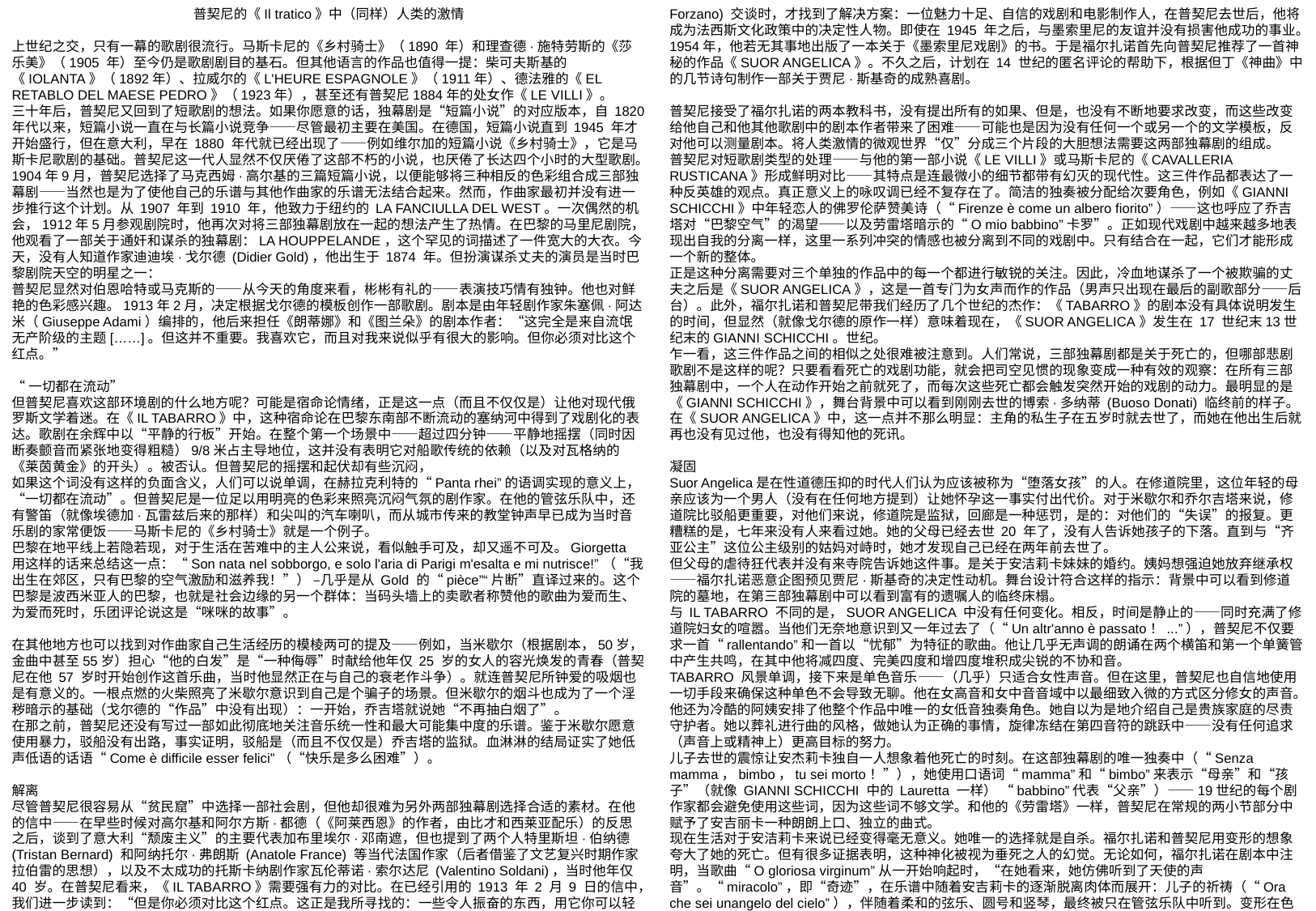

普契尼的《Il tratico》中（同样）人类的激情

上世纪之交，只​​有一幕的歌剧很流行。马斯卡尼的《乡村骑士》（1890 年）和理查德·施特劳斯的《莎乐美》（1905 年）至今仍是歌剧剧目的基石。但其他语言的作品也值得一提：柴可夫斯基的《IOLANTA》（1892年）、拉威尔的《L'HEURE ESPAGNOLE》（1911年）、德法雅的《EL RETABLO DEL MAESE PEDRO》（1923年），甚至还有普契尼1884年的处女作《LE VILLI》。
三十年后，普契尼又回到了短歌剧的想法。如果你愿意的话，独幕剧是“短篇小说”的对应版本，自 1820 年代以来，短篇小说一直在与长篇小说竞争——尽管最初主要在美国。在德国，短篇小说直到 1945 年才开始盛行，但在意大利，早在 1880 年代就已经出现了——例如维尔加的短篇小说《乡村骑士》，它是马斯卡尼歌剧的基础。普契尼这一代人显然不仅厌倦了这部不朽的小说，也厌倦了长达四个小时的大型歌剧。
1904年9月，普契尼选择了马克西姆·高尔基的三篇短篇小说，以便能够将三种相反的色彩组合成三部独幕剧——当然也是为了使他自己的乐谱与其他作曲家的乐谱无法结合起来。然而，作曲家最初并没有进一步推行这个计划。从 1907 年到 1910 年，他致力于纽约的 LA FANCIULLA DEL WEST。一次偶然的机会，1912年5月参观剧院时，他再次对将三部独幕剧放在一起的想法产生了热情。在巴黎的马里尼剧院，他观看了一部关于通奸和谋杀的独幕剧：LA HOUPPELANDE，这个罕见的词描述了一件宽大的大衣。今天，没有人知道作家迪迪埃·戈尔德 (Didier Gold)，他出生于 1874 年。但扮演谋杀丈夫的演员是当时巴黎剧院天空的明星之一：
普契尼显然对伯恩哈特或马克斯的——从今天的角度来看，彬彬有礼的——表演技巧情有独钟。他也对鲜艳的色彩感兴趣。1913年2月，决定根据戈尔德的模板创作一部歌剧。剧本是由年轻剧作家朱塞佩·阿达米（Giuseppe Adami）编排的，他后来担任《朗蒂娜》和《图兰朵》的剧本作者：“这完全是来自流氓无产阶级的主题[……]。但这并不重要。我喜欢它，而且对我来说似乎有很大的影响。但你必须对比这个红点。”

“一切都在流动”
但普契尼喜欢这部环境剧的什么地方呢？可能是宿命论情绪，正是这一点（而且不仅仅是）让他对现代俄罗斯文学着迷。在《IL TABARRO》中，这种宿命论在巴黎东南部不断流动的塞纳河中得到了戏剧化的表达。歌剧在余辉中以“平静的行板”开始。在整个第一个场景中——超过四分钟——平静地摇摆（同时因断奏颤音而紧张地变得粗糙）9/8米占主导地位，这并没有表明它对船歌传统的依赖（以及对瓦格纳的《莱茵黄金》的开头）。被否认。但普契尼的摇摆和起伏却有些沉闷，
如果这个词没有这样的负面含义，人们可以说单调，在赫拉克利特的“Panta rhei”的语调实现的意义上，“一切都在流动”。但普契尼是一位足以用明亮的色彩来照亮沉闷气氛的剧作家。在他的管弦乐队中，还有警笛（就像埃德加·瓦雷兹后来的那样）和尖叫的汽车喇叭，而从城市传来的教堂钟声早已成为当时音乐剧的家常便饭——马斯卡尼的《乡村骑士》就是一个例子。
巴黎在地平线上若隐若现，对于生活在苦难中的主人公来说，看似触手可及，却又遥不可及。Giorgetta 用这样的话来总结这一点：“Son nata nel sobborgo, e solo l'aria di Parigi m'esalta e mi nutrisce!”（“我出生在郊区，只有巴黎的空气激励和滋养我！”） –几乎是从 Gold 的“pièce”“片断”直译过来的。这个巴黎是波西米亚人的巴黎，也就是社会边缘的另一个群体：当码头墙上的卖歌者称赞他的歌曲为爱而生、为爱而死时，乐团评论说这是“咪咪的故事”。

在其他地方也可以找到对作曲家自己生活经历的模棱两可的提及——例如，当米歇尔（根据剧本，50岁，金曲中甚至55岁）担心“他的白发”是“一种侮辱”时献给他年仅 25 岁的女人的容光焕发的青春（普契尼在他 57 岁时开始创作这首乐曲，当时他显然正在与自己的衰老作斗争）。就连普契尼所钟爱的吸烟也是有意义的。一根点燃的火柴照亮了米歇尔意识到自己是个骗子的场景。但米歇尔的烟斗也成为了一个淫​​秽暗示的基础（戈尔德的“作品”中没有出现）：一开始，乔吉塔就说她“不再抽白烟了”。
在那之前，普契尼还没有写过一部如此彻底地关注音乐统一性和最大可能集中度的乐谱。鉴于米歇尔愿意使用暴力，驳船没有出路，事实证明，驳船是（而且不仅仅是）乔吉塔的监狱。血淋淋的结局证实了她低声低语的话语“Come è difficile esser felici”（“快乐是多么困难”）。

解离
尽管普契尼很容易从“贫民窟”中选择一部社会剧，但他却很难为另外两部独幕剧选择合适的素材。在他的信中——在早些时候对高尔基和阿尔方斯·都德（《阿莱西恩》的作者，由比才和西莱亚配乐）的反思之后，谈到了意大利“颓废主义”的主要代表加布里埃尔·邓南遮，但也提到了两个人特里斯坦·伯纳德 (Tristan Bernard) 和阿纳托尔·弗朗斯 (Anatole France) 等当代法国作家（后者借鉴了文艺复兴时期作家拉伯雷的思想），以及不太成功的托斯卡纳剧作家瓦伦蒂诺·索尔达尼 (Valentino Soldani)，当时他年仅 40 岁。在普契尼看来，《IL TABARRO》需要强有力的对比。在已经引用的 1913 年 2 月 9 日的信中，我们进一步读到：“但是你必须对比这个红点。这正是我所寻找的：一些令人振奋的东西，用它你可以轻松地创作出飞扬的音乐。”
嫉妒剧的沉闷单调之后应该有一些“振奋人心”的东西。直到 1916 年作曲家与乔瓦基诺·福尔扎诺 (Giovacchino
Forzano) 交谈时，才找到了解决方案：一位魅力十足、自信的戏剧和电影制作人，在普契尼去世后，他将成为法西斯文化政策中的决定性人物。即使在 1945 年之后，与墨索里尼的友谊并没有损害他成功的事业。1954年，他若无其事地出版了一本关于《墨索里尼戏剧》的书。于是福尔扎诺首先向普契尼推荐了一首神秘的作品《SUOR ANGELICA》。不久之后，计划在 14 世纪的匿名评论的帮助下，根据但丁《神曲》中的几节诗句制作一部关于贾尼·斯基奇的​​成熟喜剧。

普契尼接受了福尔扎诺的两本教科书，没有提出所有的如果、但是，也没有不断地要求改变，而这些改变给他自己和他其他歌剧中的剧本作者带来了困难——可能也是因为没有任何一个或另一个的文学模板，反对他可以测量剧本。将人类激情的微观世界“仅”分成三个片段的大胆想法需要这两部独幕剧的组成。
普契尼对短歌剧类型的处理——与他的第一部小说《LE VILLI》或马斯卡尼的《CAVALLERIA RUSTICANA》形成鲜明对比——其特点是连最微小的细节都带有幻灭的现代性。这三件作品都表达了一种反英雄的观点。真正意义上的咏叹调已经不复存在了。简洁的独奏被分配给次要角色，例如《GIANNI SCHICCHI》中年轻恋人的佛罗伦萨赞美诗（“Firenze è come un albero fiorito”）——这也呼应了乔吉塔对“巴黎空气”的渴望——以及劳雷塔暗示的“O mio babbino”卡罗”。正如现代戏剧中越来越多地表现出自我的分离一样，这里一系列冲突的情感也被分离到不同的戏剧中。只有结合在一起，它们才能形成一个新的整体。
正是这种分离需要对三个单独的作品中的每一个都进行敏锐的关注。因此，冷血地谋杀了一个被欺骗的丈夫之后是《SUOR ANGELICA》，这是一首专门为女声而作的作品（男声只出现在最后的副歌部分——后台）。此外，福尔扎诺和普契尼带我们经历了几个世纪的杰作：《TABARRO》的剧本没有具体说明发生的时间，但显然（就像戈尔德的原作一样）意味着现在，《SUOR ANGELICA》发生在 17 世纪末13世纪末的GIANNI SCHICCHI。世纪。
乍一看，这三件作品之间的相似之处很难被注意到。人们常说，三部独幕剧都是关于死亡的，但哪部悲剧歌剧不是这样的呢？只要看看死亡的戏剧功能，就会把司空见惯的现象变成一种有效的观察：在所有三部独幕剧中，一个人在动作开始之前就死了，而每次这些死亡都会触发突然开始的戏剧的动力。最明显的是《GIANNI SCHICCHI》，舞台背景中可以看到刚刚去世的博索·多纳蒂 (Buoso Donati) 临终前的样子。在《SUOR ANGELICA》中，这一点并不那么明显：主角的私生子在五岁时就去世了，而她在他出生后就再也没有见过他，也没有得知他的死讯。

凝固
Suor Angelica是在性道德压抑的时代人们认为应该被称为“堕落女孩”的人。在修道院里，这位年轻的母亲应该为一个男人（没有在任何地方提到）让她怀孕这一事实付出代价。对于米歇尔和乔尔吉塔来说，修道院比驳船更重要，对他们来说，修道院是监狱，回廊是一种惩罚，是的：对他们的“失误”的报复。更糟糕的是，七年来没有人来看过她。她的父母已经去世 20 年了，没有人告诉她孩子的下落。直到与“齐亚公主”这位公主级别的姑妈对峙时，她才发现自己已经在两年前去世了。
但父母的虐待狂代表并没有来寺院告诉她这件事。是关于安洁莉卡妹妹的婚约。姨妈想强迫她放弃继承权——福尔扎诺恶意企图预见贾尼·斯基奇的​​决定性动机。舞台设计符合这样的指示：背景中可以看到修道院的墓地，在第三部独幕剧中可以看到富有的遗嘱人的临终床榻。
与 IL TABARRO 不同的是，SUOR ANGELICA 中没有任何变化。相反，时间是静止的——同时充满了修道院妇女的喧嚣。当他们无奈地意识到又一年过去了（“Un altr'anno è passato！...”），普契尼不仅要求一首“rallentando”和一首以“忧郁”为特征的歌曲。他让几乎无声调的朗诵在两个横笛和第一个单簧管中产生共鸣，在其中他将减四度、完美四度和增四度堆积成尖锐的不协和音。
TABARRO 风景单调，接下来是单色音乐——（几乎）只适合女性声音。但在这里，普契尼也自信地使用一切手段来确保这种单色不会导致无聊。他在女高音和女中音音域中以最细致入微的方式区分修女的声音。他还为冷酷的阿姨安排了他整个作品中唯一的女低音独奏角色。她自以为是地介绍自己是贵族家庭的尽责守护者。她以葬礼进行曲的风格，做她认为正确的事情，旋律冻结在第四音符的跳跃中——没有任何追求（声音上或精神上）更高目标的努力。
儿子去世的震惊让安杰莉卡独自一人想象着他死亡的时刻。在这部独幕剧的唯一独奏中（“Senza mamma，bimbo，tu sei morto！”），她使用口语词“mamma”和“bimbo”来表示“母亲”和“孩子”（就像 GIANNI SCHICCHI 中的 Lauretta 一样） “babbino”代表“父​​亲”）——19世纪的每个剧作家都会避免使用这些词，因为这些词不够文学。和他的《劳雷塔》一样，普契尼在常规的两小节部分中赋予了安吉丽卡一种朗朗上口、独立的曲式。
现在生活对于安洁莉卡来说已经变得毫无意义。她唯一的选择就是自杀。福尔扎诺和普契尼用变形的想象夸大了她的死亡。但有很多证据表明，这种神化被视为垂死之人的幻觉。无论如何，福尔扎诺在剧本中注明，当歌曲“O gloriosa virginum”从一开始响起时，“在她看来，她仿佛听到了天使的声音”。“miracolo”，即“奇迹”，在乐谱中随着安吉莉卡的逐渐脱离肉体而展开：儿子的祈祷（“Ora che sei unangelo del cielo”），伴随着柔和的弦乐、圆号和竖琴，最终被只在管弦乐队中听到。变形在色调方面也仍然不完整。安杰莉卡的声音似乎冻结在 F 大调第二度的高 g 音上。但分数决定了 歌手让这个音符以一种不寻常的滑奏两次滑入较